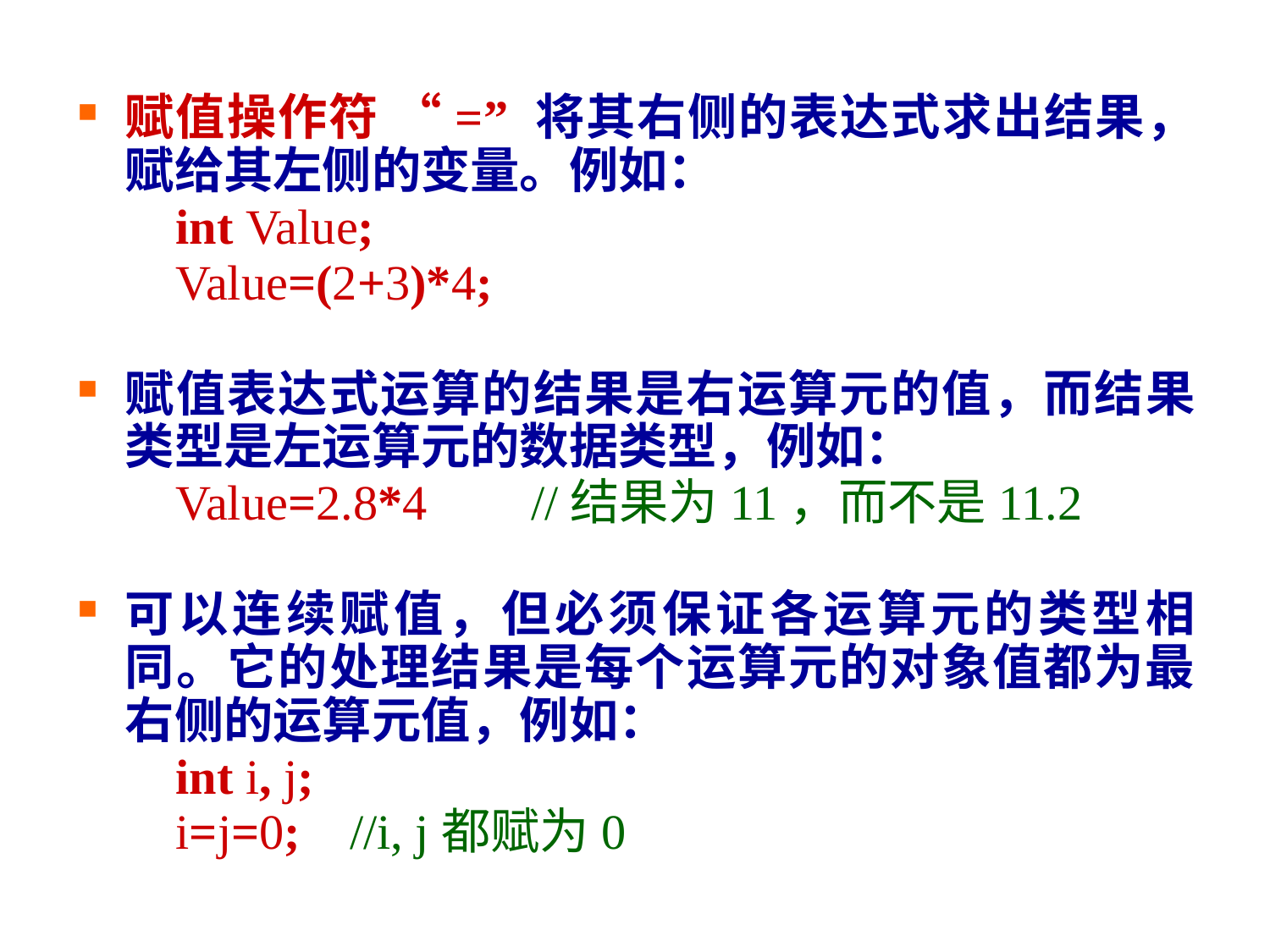

赋值操作符 “=” 将其右侧的表达式求出结果，赋给其左侧的变量。例如：
        int Value;
        Value=(2+3)*4;

赋值表达式运算的结果是右运算元的值，而结果类型是左运算元的数据类型，例如：
        Value=2.8*4  	  //结果为11，而不是11.2

可以连续赋值，但必须保证各运算元的类型相同。它的处理结果是每个运算元的对象值都为最右侧的运算元值，例如：
        int i, j;
        i=j=0;    //i, j都赋为0
27